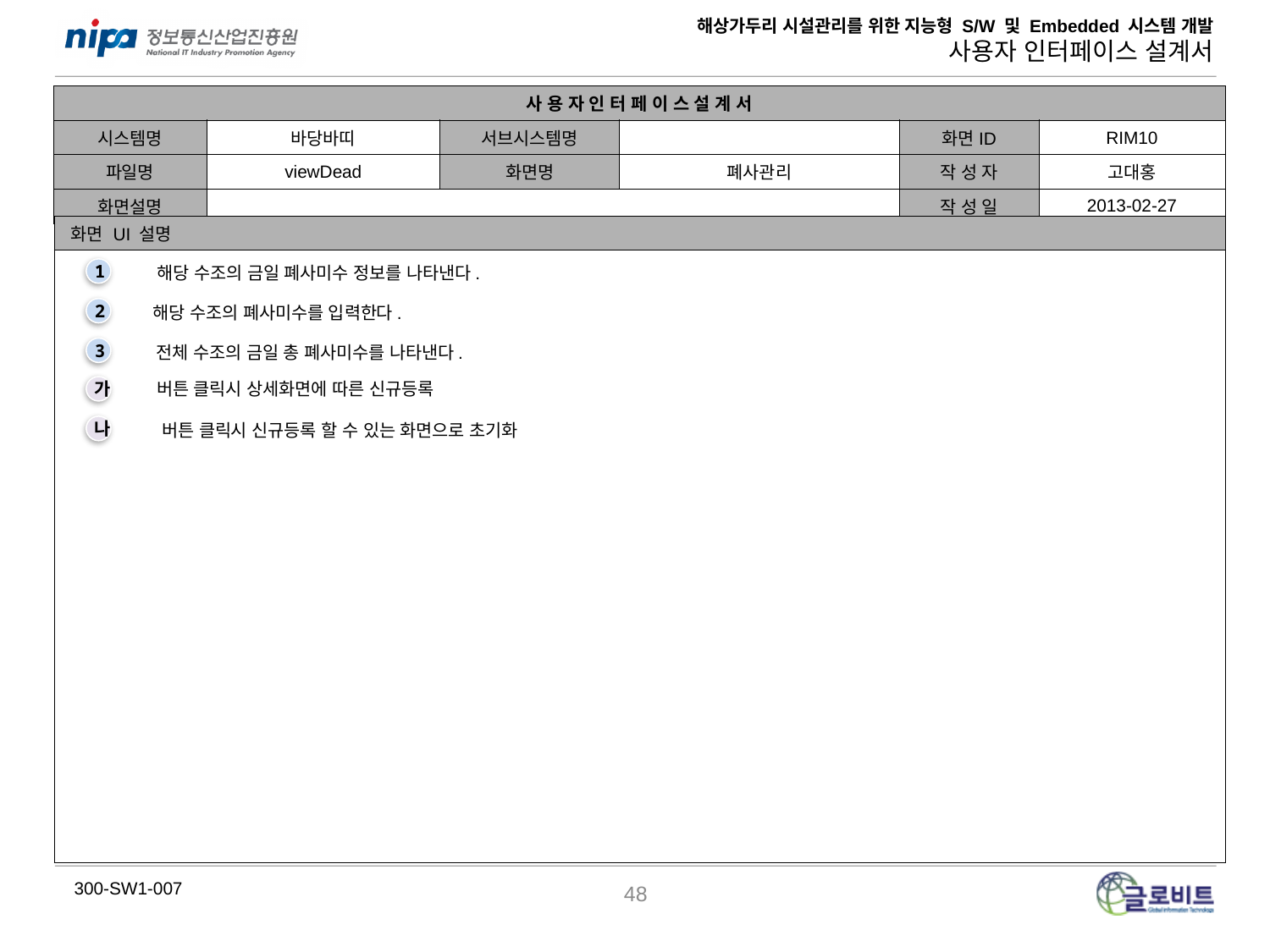

| 사 용 자 인 터 페 이 스 설 계 서 |  |  |  |  |  |
| --- | --- | --- | --- | --- | --- |
| 시스템명 | 바당바띠 | 서브시스템명 |  | 화면ID | RIM10 |
| 파일명 | viewDead | 화면명 | 폐사관리 | 작 성 자 | 고대홍 |
| 화면설명 |  |  |  | 작 성 일 | 2013-02-27 |
| 화면 UI 설명 |
| --- |
|  |
해당 수조의 금일 폐사미수 정보를 나타낸다.
1
해당 수조의 폐사미수를 입력한다.
2
전체 수조의 금일 총 폐사미수를 나타낸다.
3
버튼 클릭시 상세화면에 따른 신규등록
가
버튼 클릭시 신규등록 할 수 있는 화면으로 초기화
나